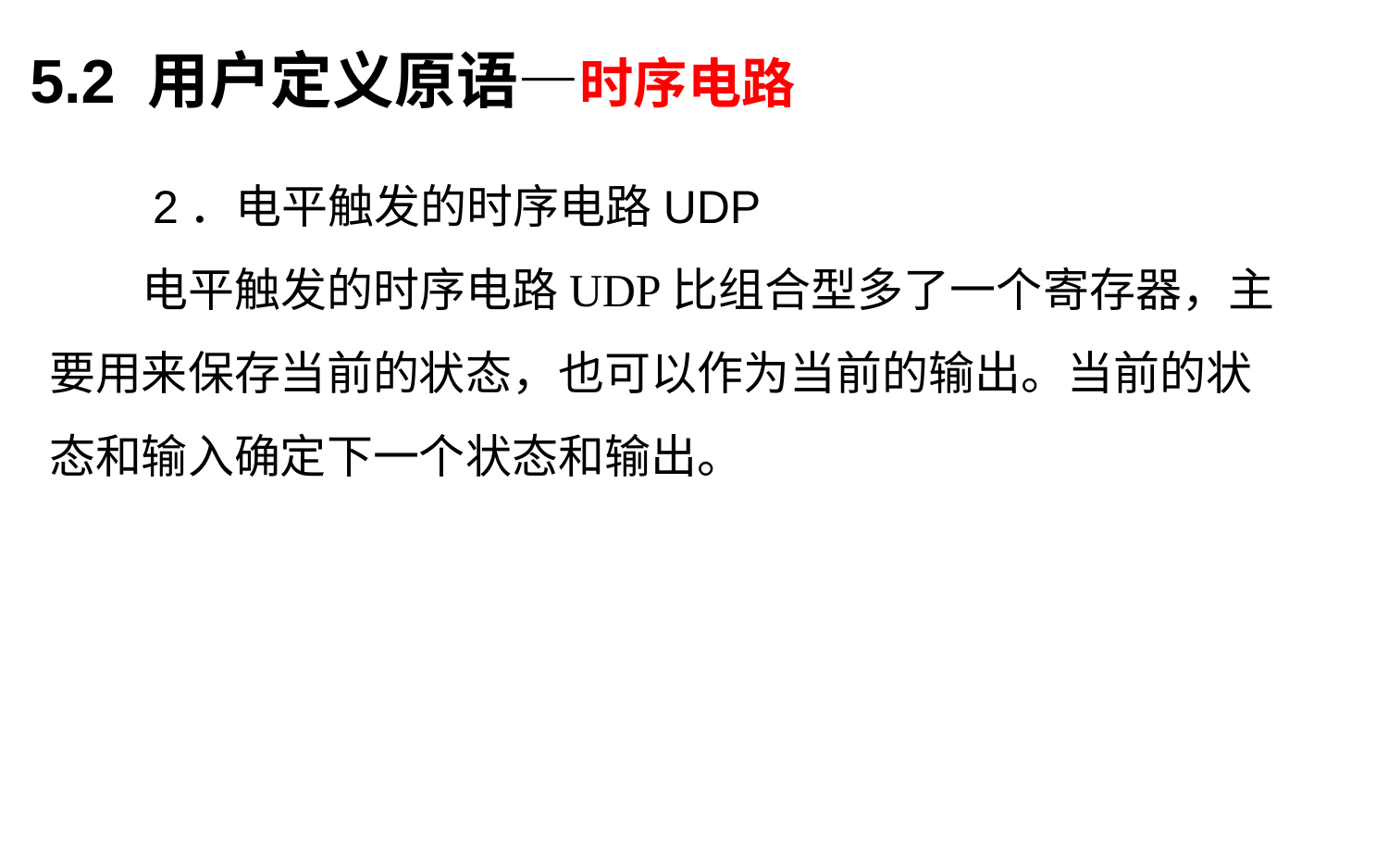

5.2 用户定义原语—时序电路
# 2．电平触发的时序电路UDP 　　电平触发的时序电路UDP比组合型多了一个寄存器，主要用来保存当前的状态，也可以作为当前的输出。当前的状态和输入确定下一个状态和输出。